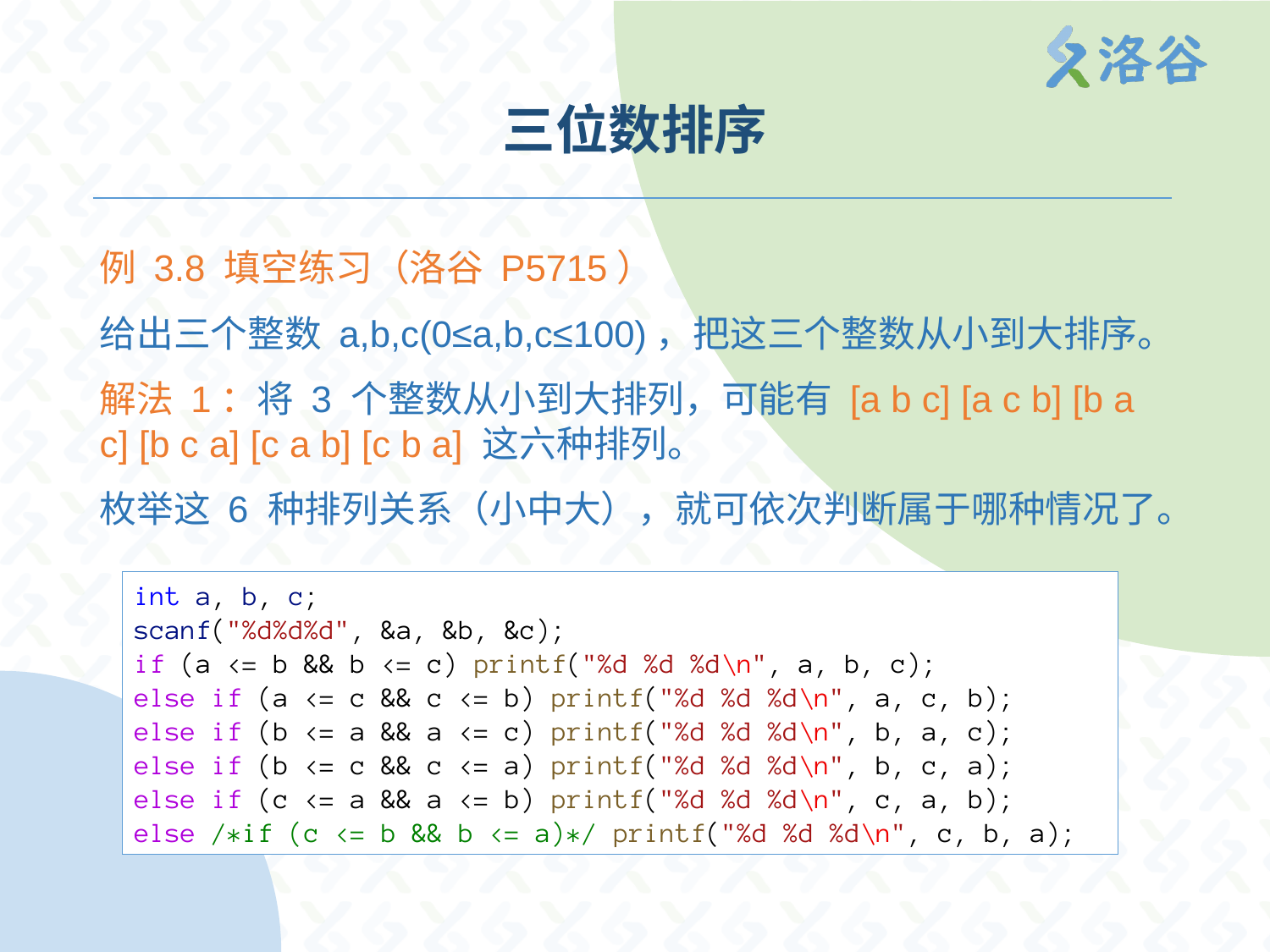

# 三位数排序
例 3.8 填空练习（洛谷 P5715）
给出三个整数 a,b,c(0≤a,b,c≤100)，把这三个整数从小到大排序。
解法 1：将 3 个整数从小到大排列，可能有 [a b c] [a c b] [b a c] [b c a] [c a b] [c b a] 这六种排列。
枚举这 6 种排列关系（小中大），就可依次判断属于哪种情况了。

int a, b, c;
scanf("%d%d%d", &a, &b, &c);
if (a <= b && b <= c) printf("%d %d %d\n", a, b, c);
else if (a <= c && c <= b) printf("%d %d %d\n", a, c, b);
else if (b <= a && a <= c) printf("%d %d %d\n", b, a, c);
else if (b <= c && c <= a) printf("%d %d %d\n", b, c, a);
else if (c <= a && a <= b) printf("%d %d %d\n", c, a, b);
else /*if (c <= b && b <= a)*/ printf("%d %d %d\n", c, b, a);